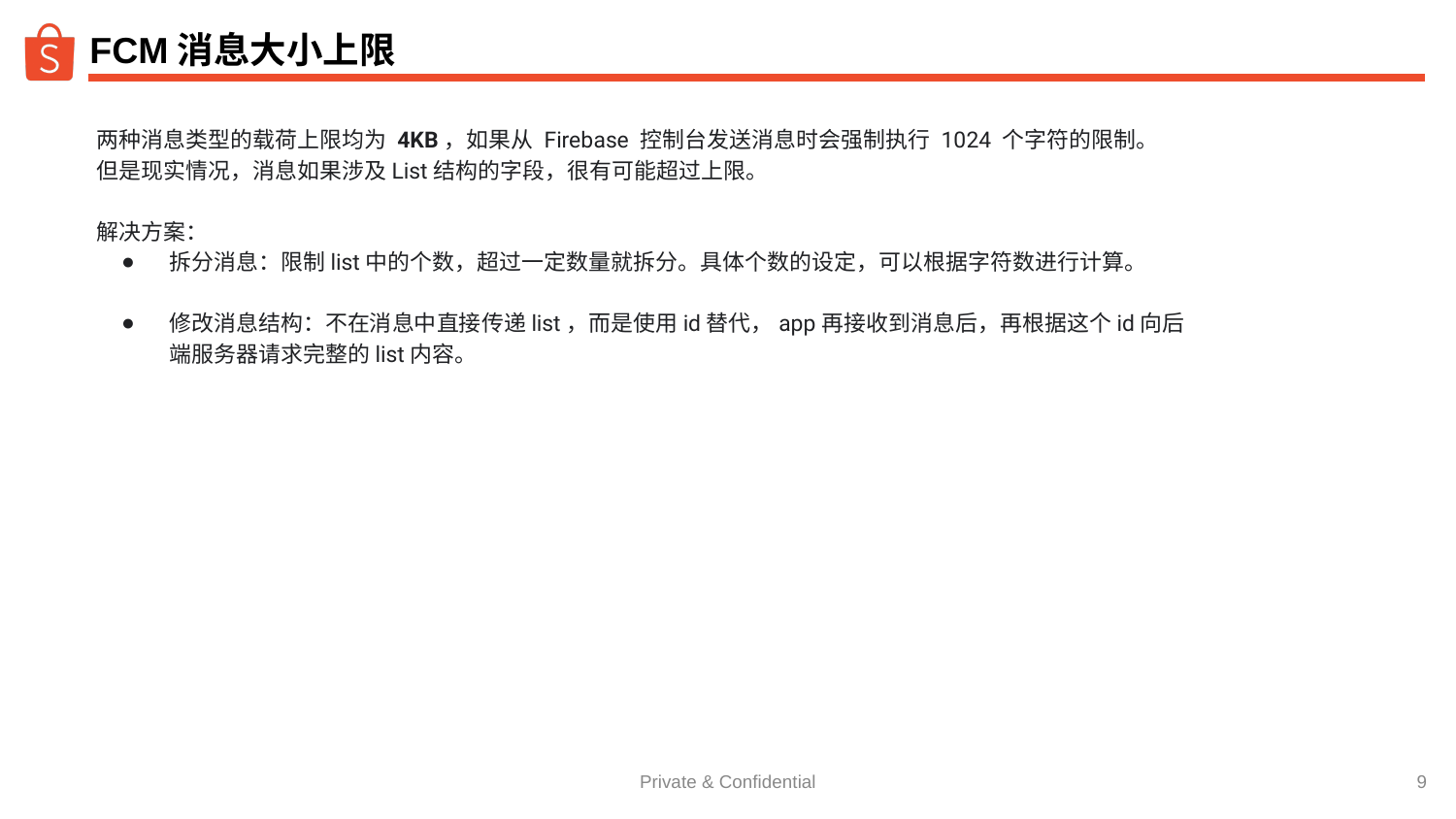

# FCM消息大小上限

两种消息类型的载荷上限均为 4KB，如果从 Firebase 控制台发送消息时会强制执行 1024 个字符的限制。
但是现实情况，消息如果涉及List结构的字段，很有可能超过上限。

解决方案：
拆分消息：限制list中的个数，超过一定数量就拆分。具体个数的设定，可以根据字符数进行计算。

修改消息结构：不在消息中直接传递list，而是使用id替代，app再接收到消息后，再根据这个id向后端服务器请求完整的list内容。

9